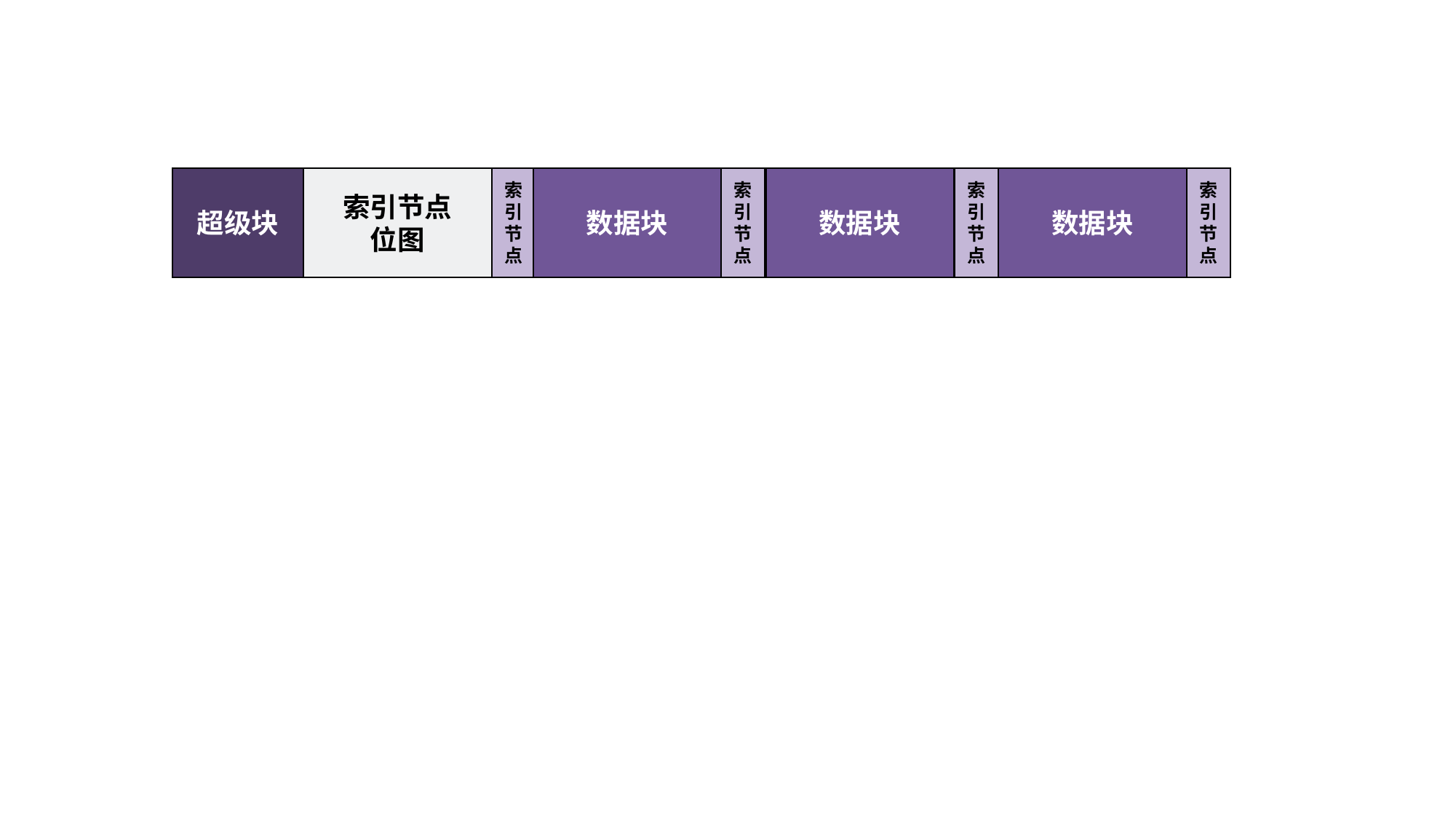

超级块
索引节点
位图
索引节点
数据块
索引节点
数据块
索引节点
数据块
索引节点